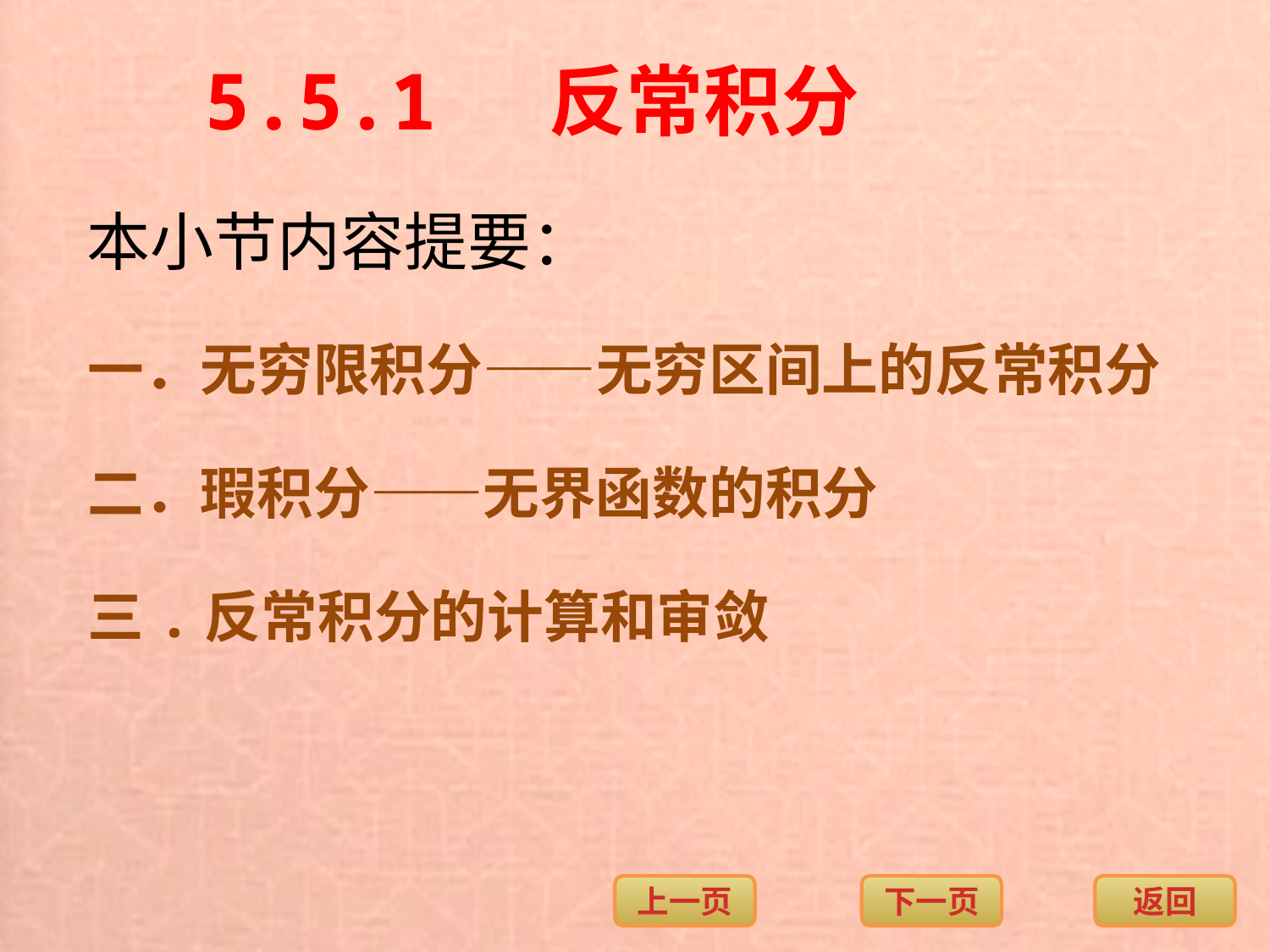

5.5.1  反常积分
本小节内容提要：
一．无穷限积分——无穷区间上的反常积分
二．瑕积分——无界函数的积分
三.反常积分的计算和审敛